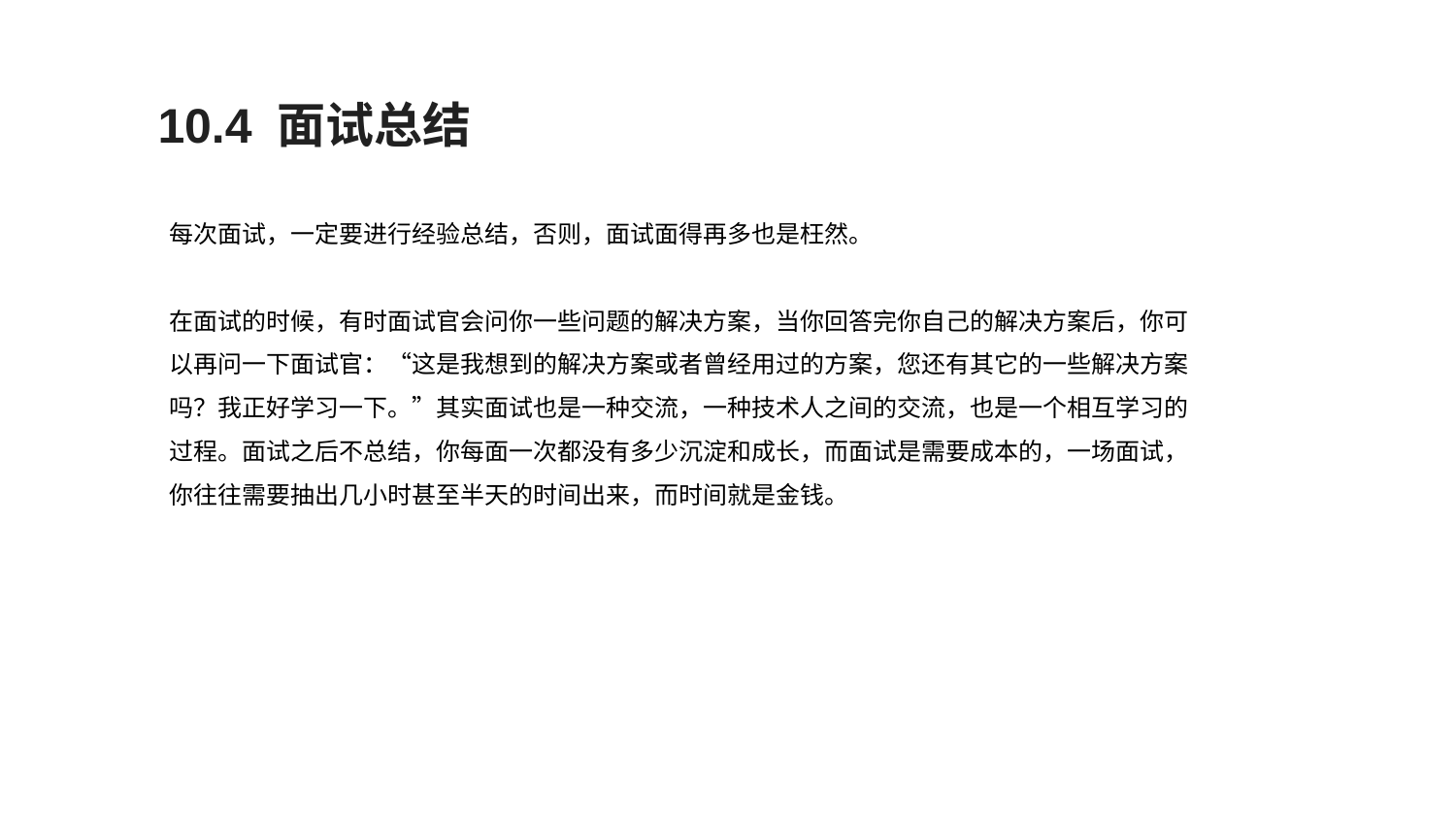

10.4 面试总结
每次面试，一定要进行经验总结，否则，面试面得再多也是枉然。

在面试的时候，有时面试官会问你一些问题的解决方案，当你回答完你自己的解决方案后，你可以再问一下面试官：“这是我想到的解决方案或者曾经用过的方案，您还有其它的一些解决方案吗？我正好学习一下。”其实面试也是一种交流，一种技术人之间的交流，也是一个相互学习的过程。面试之后不总结，你每面一次都没有多少沉淀和成长，而面试是需要成本的，一场面试，你往往需要抽出几小时甚至半天的时间出来，而时间就是金钱。